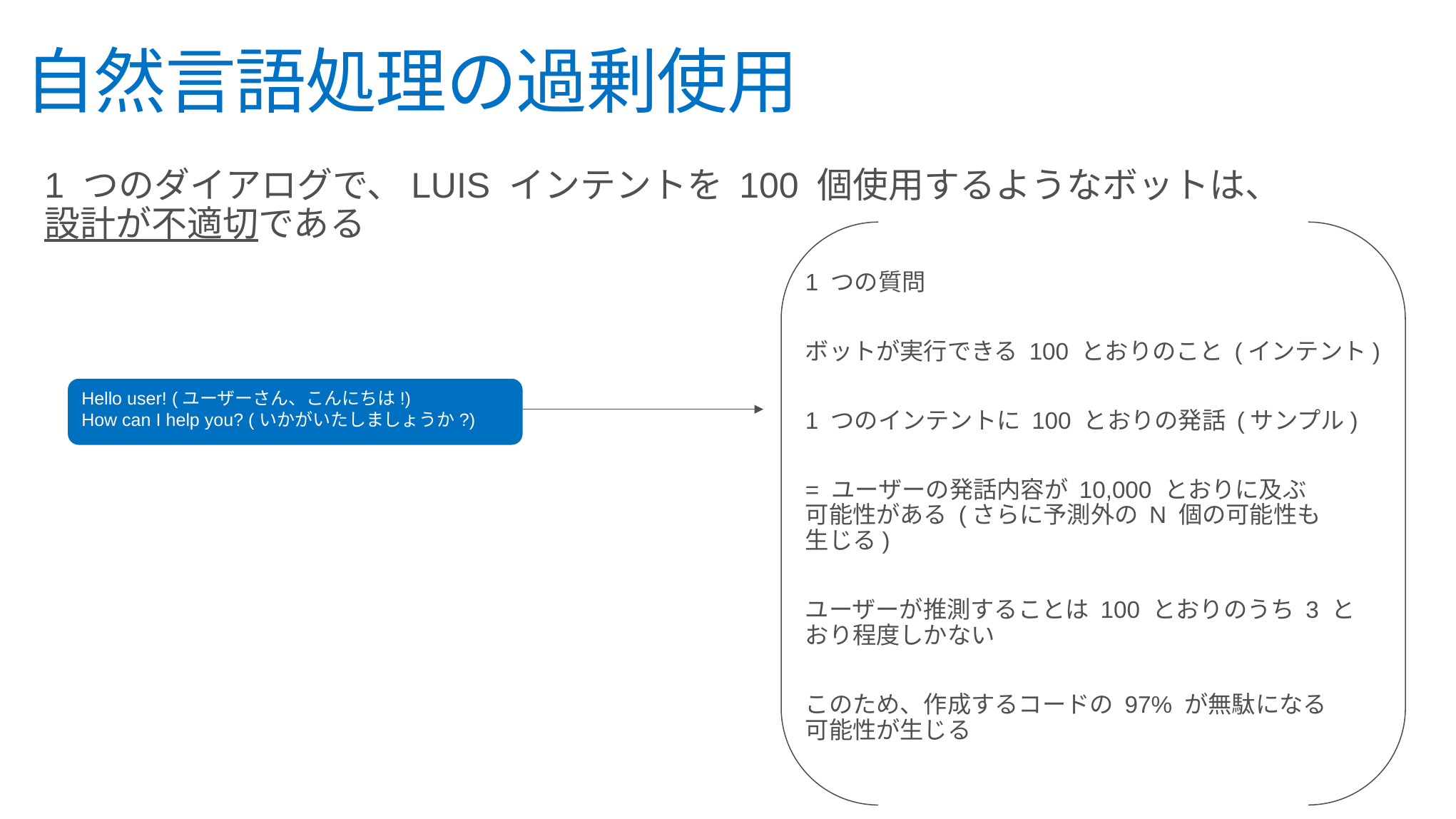

# 自然言語処理の過剰使用
1 つのダイアログで、LUIS インテントを 100 個使用するようなボットは、
設計が不適切である

1 つの質問

ボットが実行できる 100 とおりのこと (インテント)

1 つのインテントに 100 とおりの発話 (サンプル)

= ユーザーの発話内容が 10,000 とおりに及ぶ
可能性がある (さらに予測外の N 個の可能性も
生じる)

ユーザーが推測することは 100 とおりのうち 3 と
おり程度しかない

このため、作成するコードの 97% が無駄になる
可能性が生じる
Hello user! (ユーザーさん、こんにちは!)
How can I help you? (いかがいたしましょうか?)